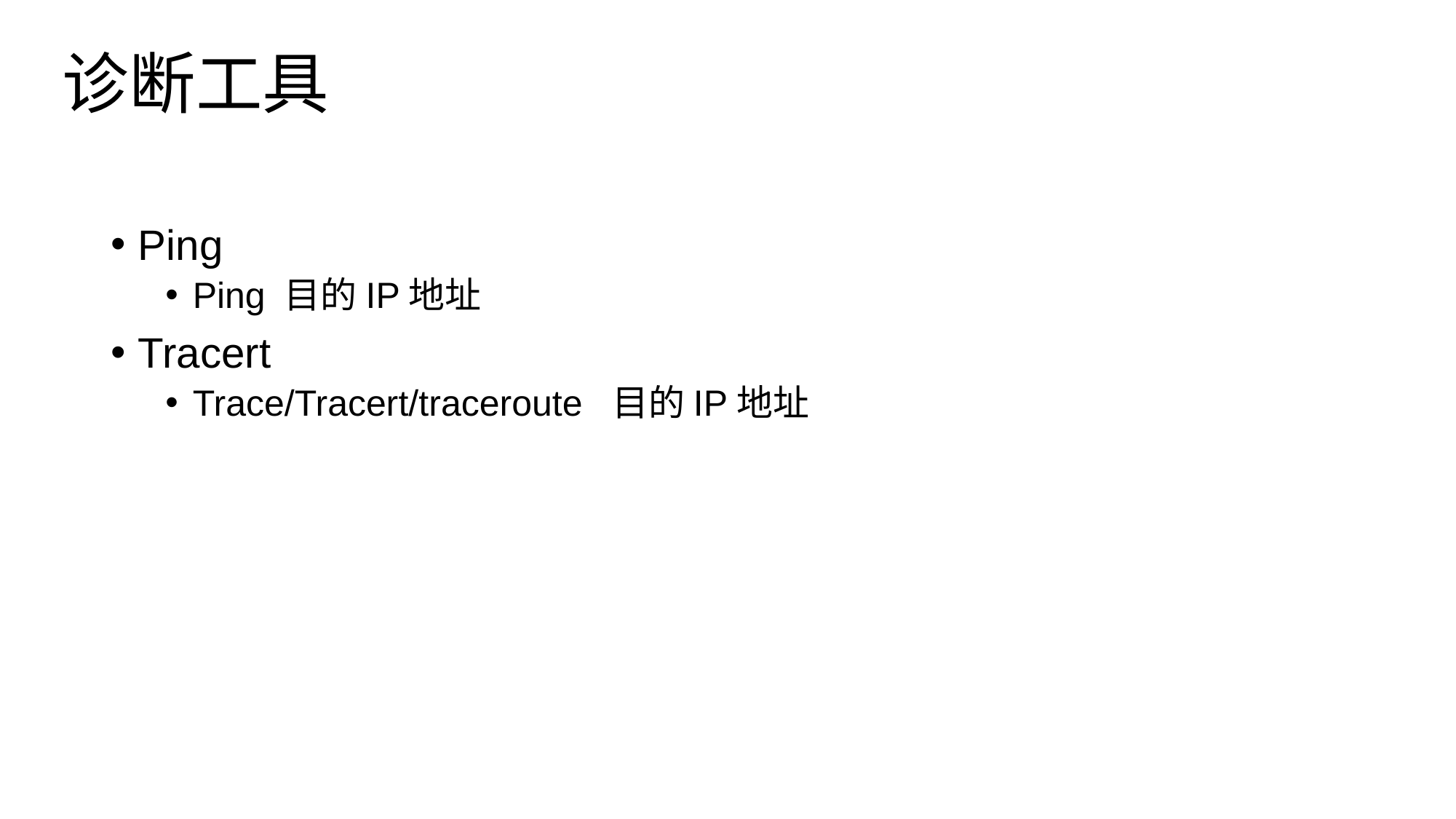

# 诊断工具
Ping
Ping 目的IP地址
Tracert
Trace/Tracert/traceroute  目的IP地址